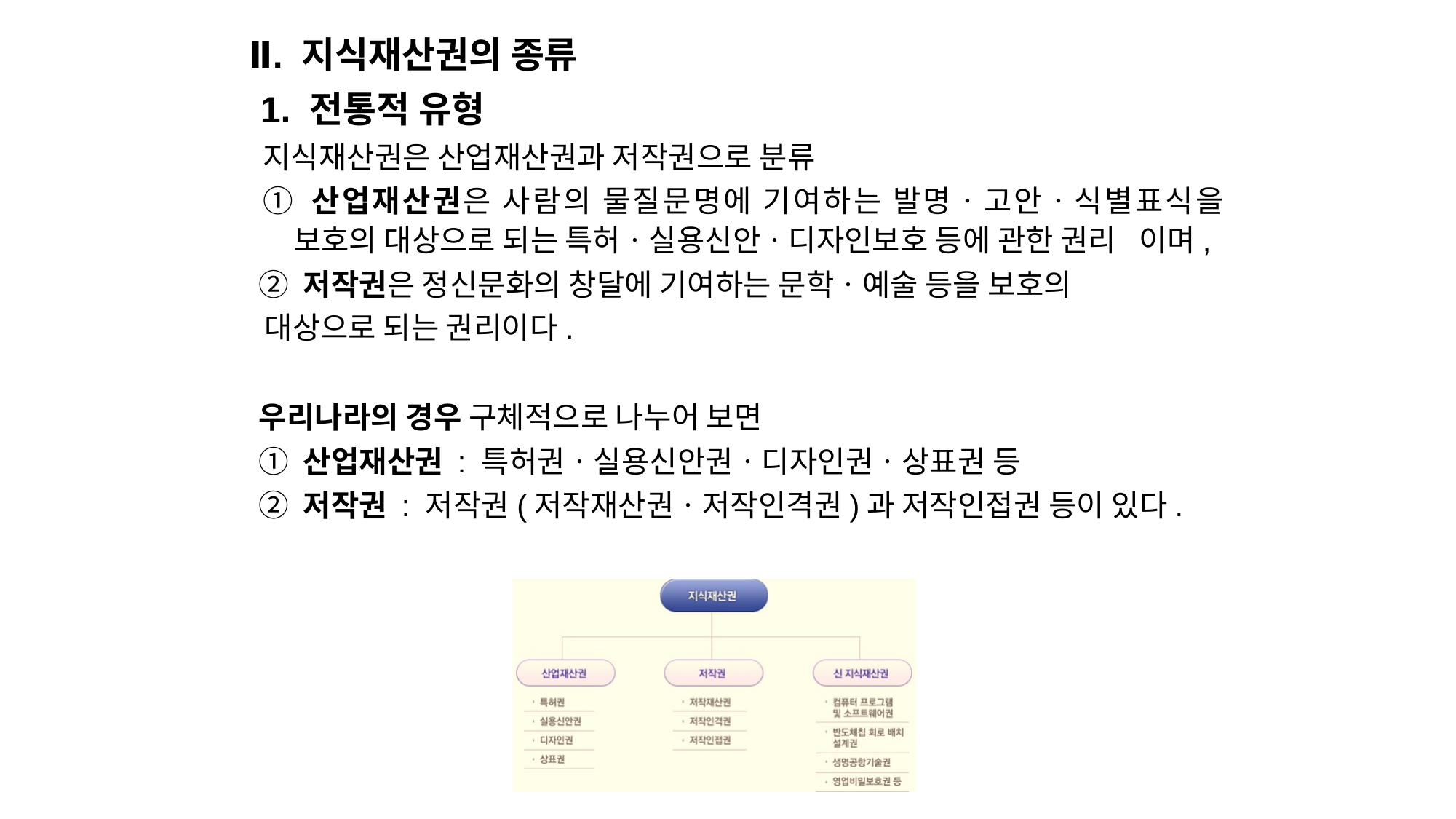

# Ⅱ. 지식재산권의 종류
1. 전통적 유형
지식재산권은 산업재산권과 저작권으로 분류
① 산업재산권은 사람의 물질문명에 기여하는 발명ㆍ고안ㆍ식별표식을  보호의 대상으로 되는 특허ㆍ실용신안ㆍ디자인보호 등에 관한 권리  이며,
② 저작권은 정신문화의 창달에 기여하는 문학ㆍ예술 등을 보호의
대상으로 되는 권리이다.

우리나라의 경우 구체적으로 나누어 보면
① 산업재산권 : 특허권ㆍ실용신안권ㆍ디자인권ㆍ상표권 등
② 저작권 : 저작권(저작재산권ㆍ저작인격권)과 저작인접권 등이 있다.